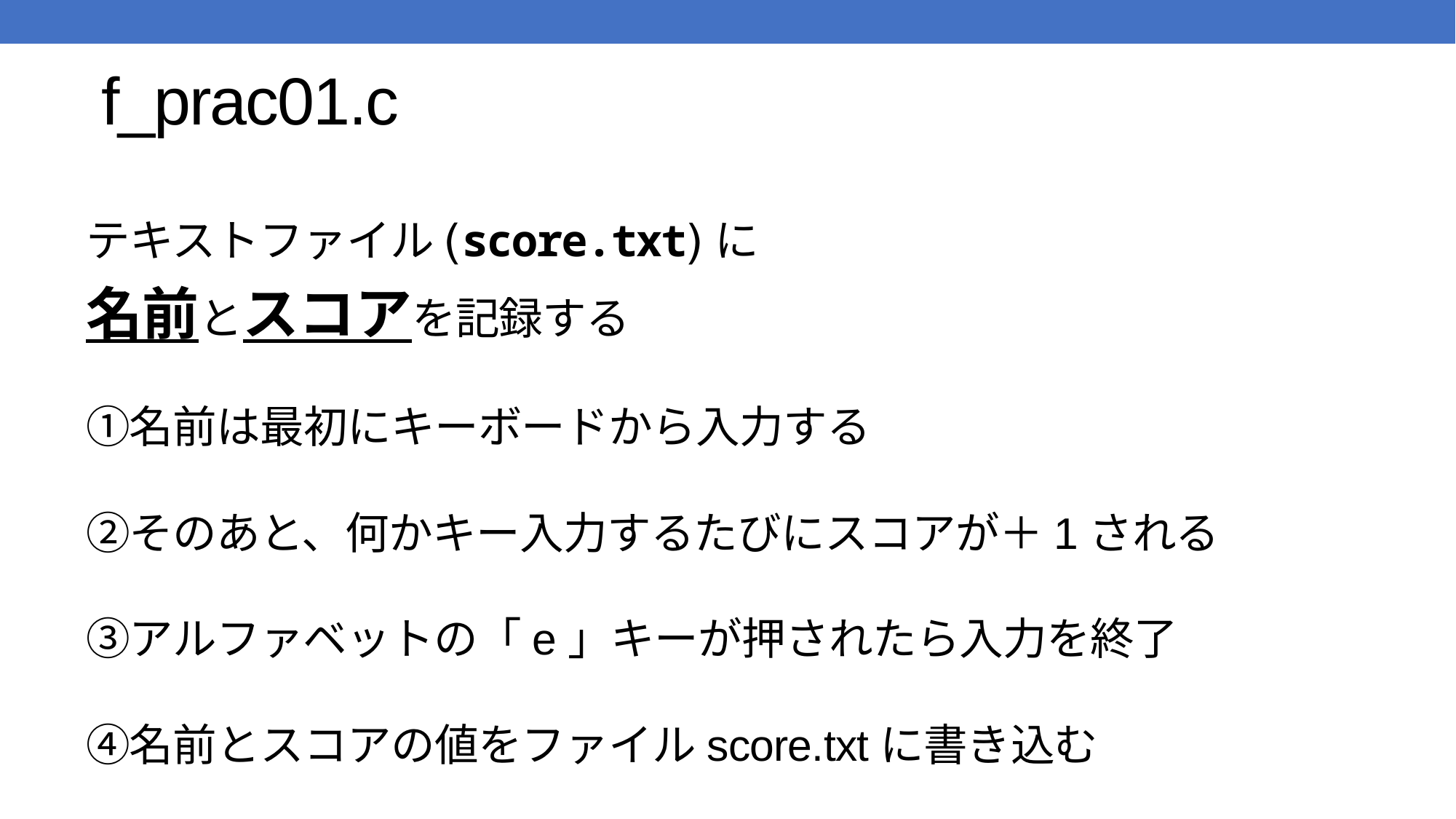

# f_prac01.c
テキストファイル(score.txt)に
名前とスコアを記録する
①名前は最初にキーボードから入力する
②そのあと、何かキー入力するたびにスコアが＋1される
③アルファベットの「e」キーが押されたら入力を終了
④名前とスコアの値をファイルscore.txtに書き込む